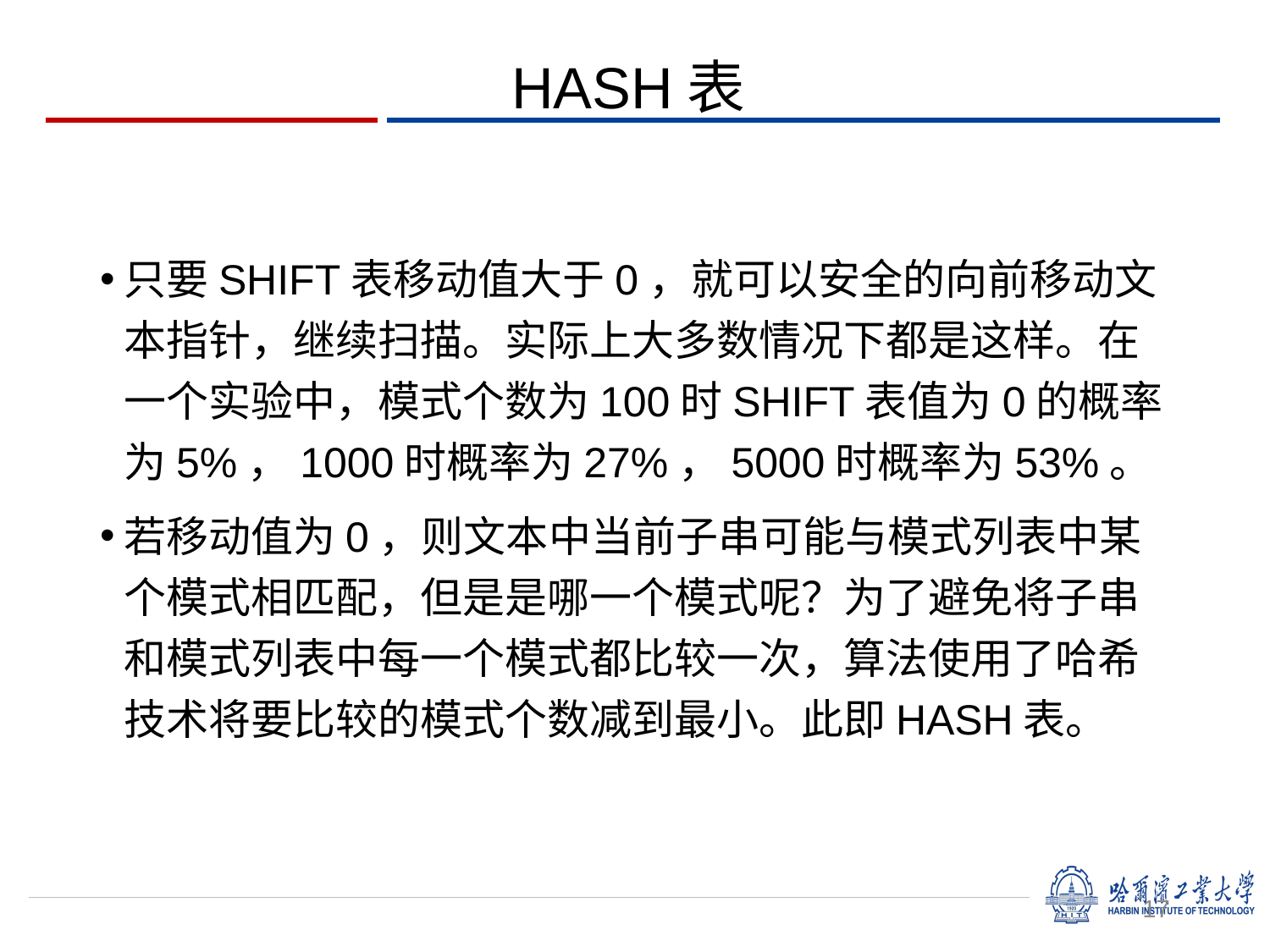

# HASH表
只要SHIFT表移动值大于0，就可以安全的向前移动文本指针，继续扫描。实际上大多数情况下都是这样。在一个实验中，模式个数为100时SHIFT表值为0的概率为5%，1000时概率为27%，5000时概率为53%。
若移动值为0，则文本中当前子串可能与模式列表中某个模式相匹配，但是是哪一个模式呢？为了避免将子串和模式列表中每一个模式都比较一次，算法使用了哈希技术将要比较的模式个数减到最小。此即HASH表。
17